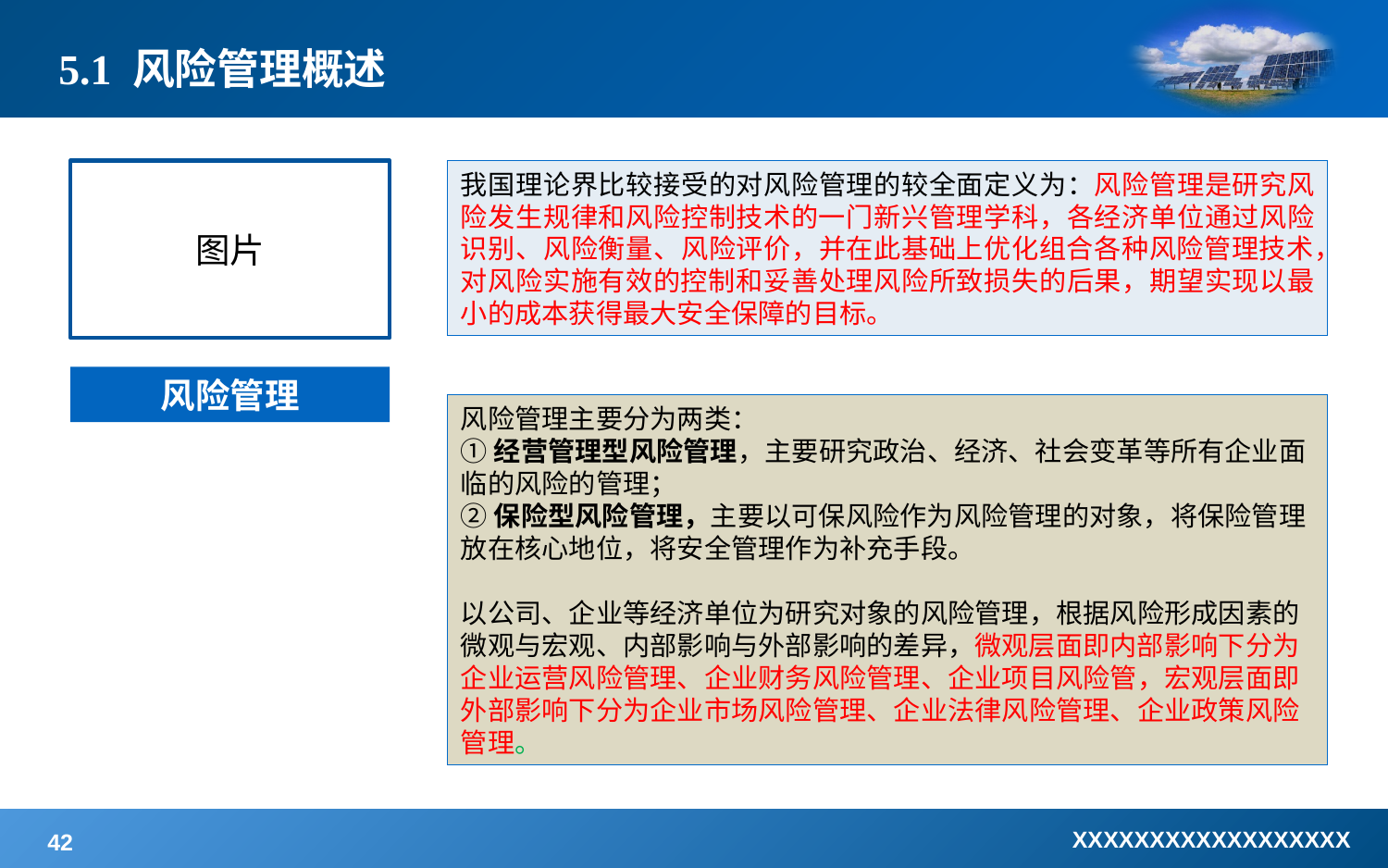

5.1 风险管理概述
# 5.1 风险管理概述
图片
我国理论界比较接受的对风险管理的较全面定义为：风险管理是研究风险发生规律和风险控制技术的一门新兴管理学科，各经济单位通过风险识别、风险衡量、风险评价，并在此基础上优化组合各种风险管理技术，对风险实施有效的控制和妥善处理风险所致损失的后果，期望实现以最小的成本获得最大安全保障的目标。
风险管理
风险管理主要分为两类：
①经营管理型风险管理，主要研究政治、经济、社会变革等所有企业面临的风险的管理；
②保险型风险管理，主要以可保风险作为风险管理的对象，将保险管理放在核心地位，将安全管理作为补充手段。

以公司、企业等经济单位为研究对象的风险管理，根据风险形成因素的微观与宏观、内部影响与外部影响的差异，微观层面即内部影响下分为企业运营风险管理、企业财务风险管理、企业项目风险管，宏观层面即外部影响下分为企业市场风险管理、企业法律风险管理、企业政策风险管理。